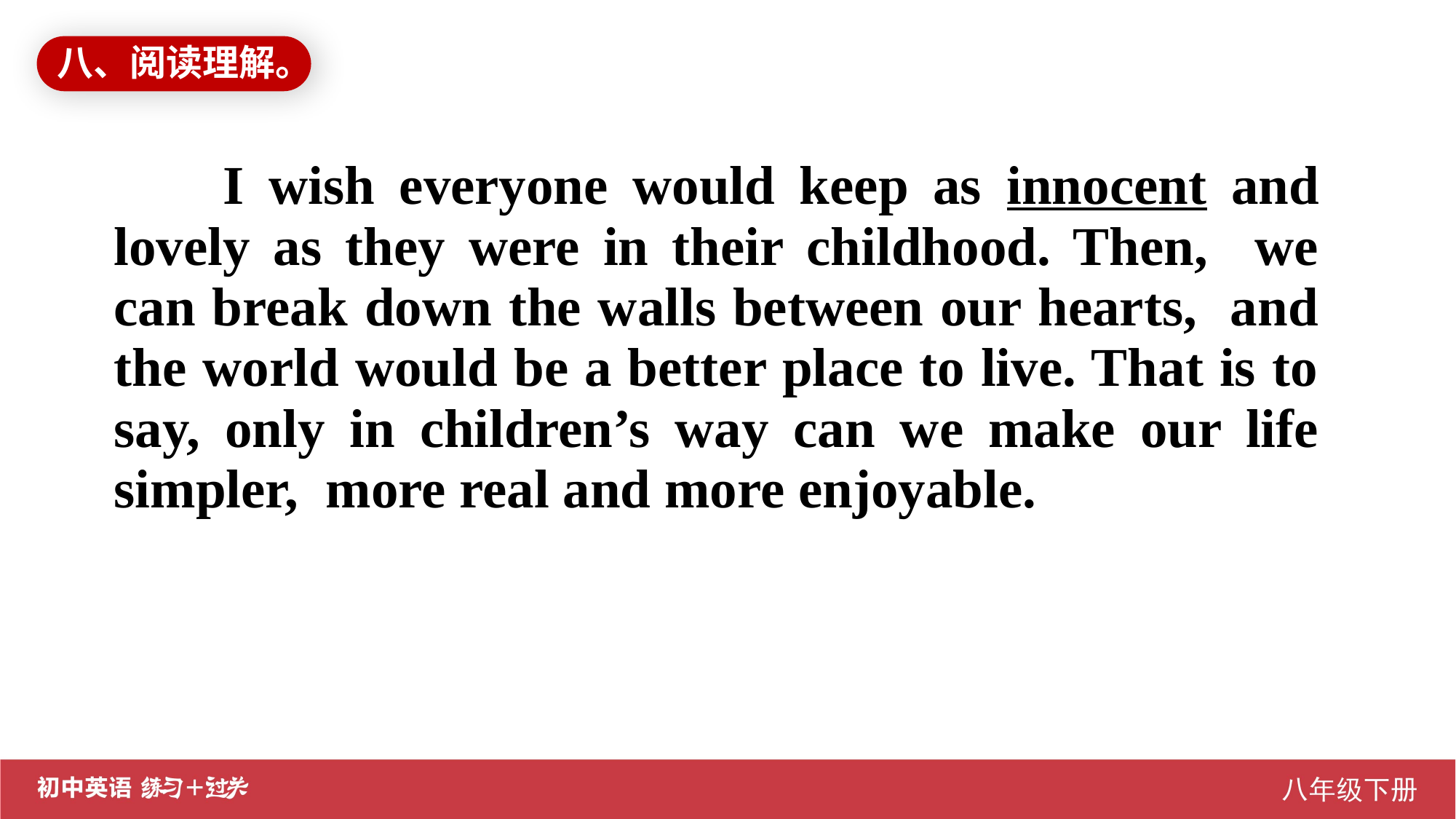

八、阅读理解。

I wish everyone would keep as innocent and lovely as they were in their childhood. Then,  we can break down the walls between our hearts,  and the world would be a better place to live. That is to say, only in children’s way can we make our life simpler,  more real and more enjoyable.